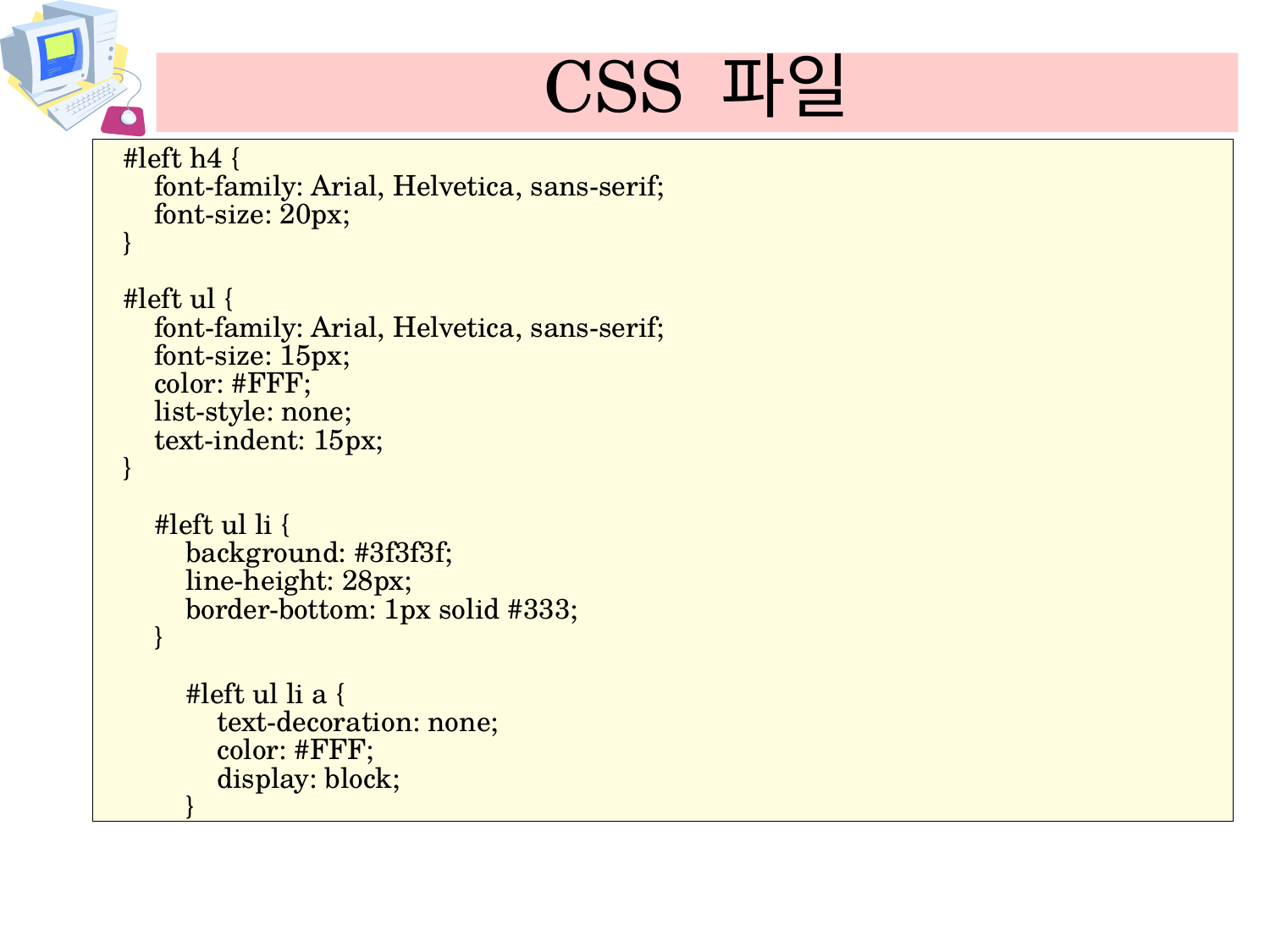

# CSS 파일
#left h4 {
    font-family: Arial, Helvetica, sans-serif;
    font-size: 20px;
}

#left ul {
    font-family: Arial, Helvetica, sans-serif;
    font-size: 15px;
    color: #FFF;
    list-style: none;
    text-indent: 15px;
}

    #left ul li {
        background: #3f3f3f;
        line-height: 28px;
        border-bottom: 1px solid #333;
    }

        #left ul li a {
            text-decoration: none;
            color: #FFF;
            display: block;
        }